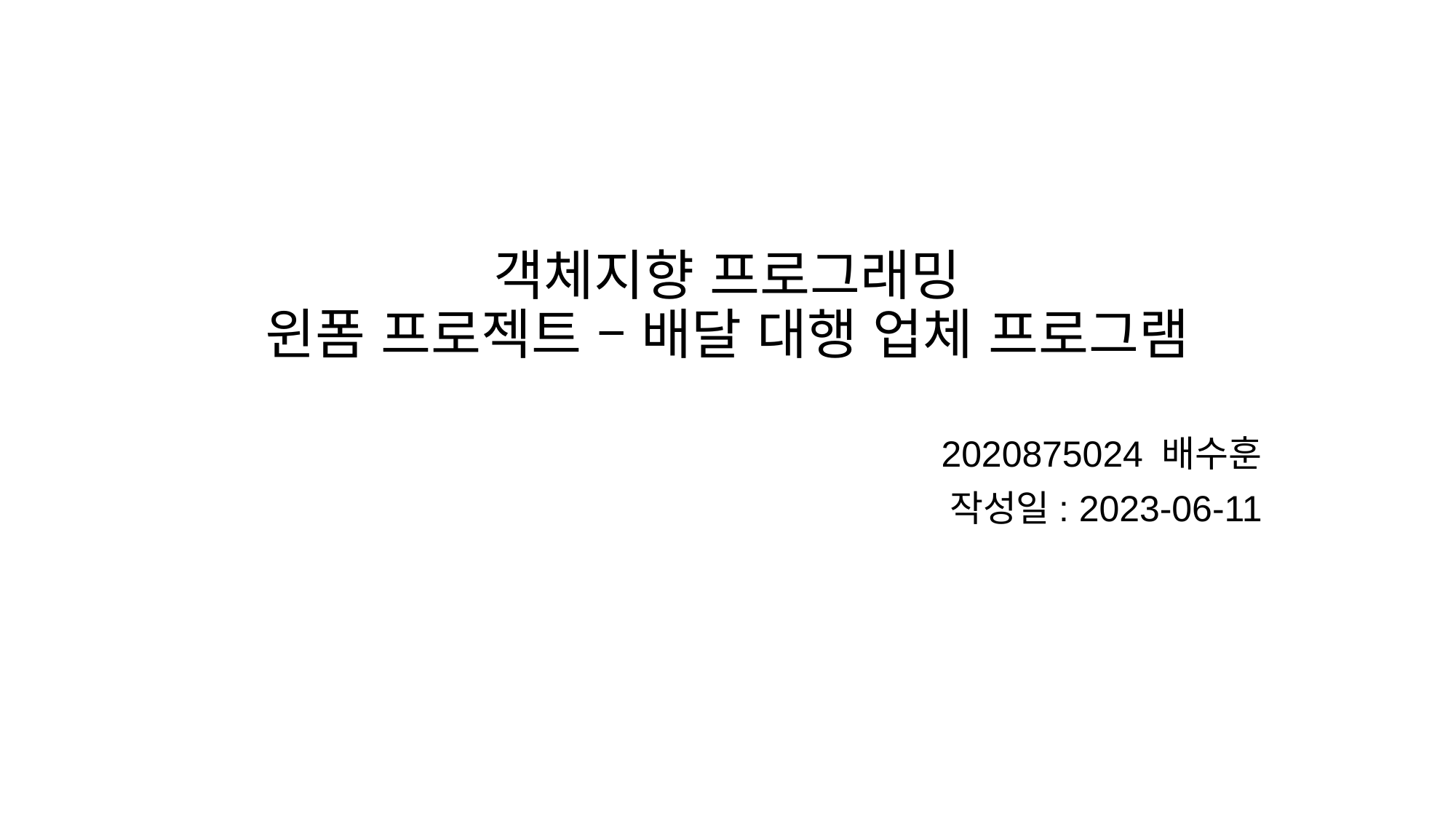

# 객체지향 프로그래밍 윈폼 프로젝트 – 배달 대행 업체 프로그램
2020875024 배수훈
작성일: 2023-06-11